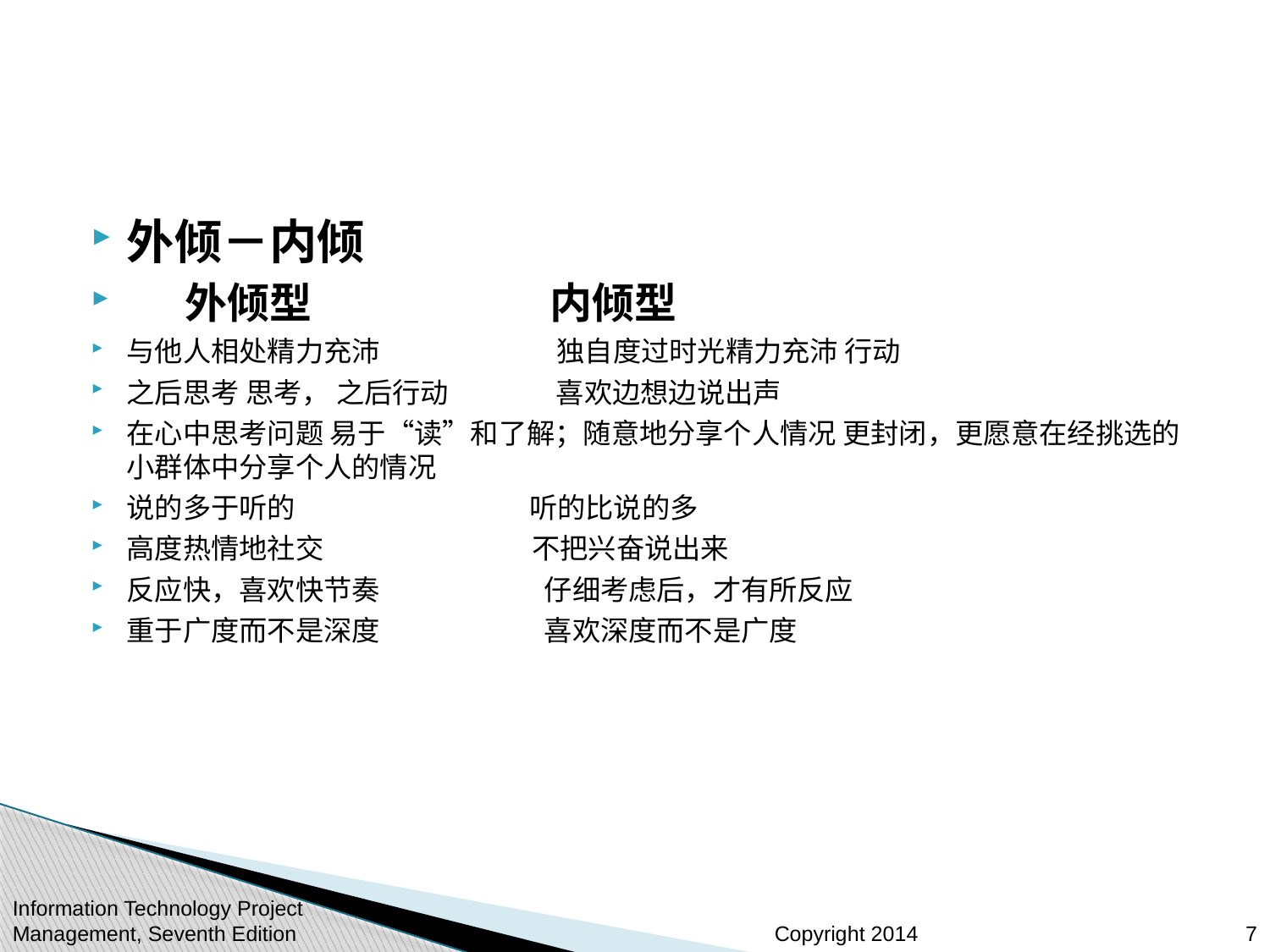

#
外倾－内倾
     外倾型                         内倾型
与他人相处精力充沛                            独自度过时光精力充沛 行动
之后思考 思考， 之后行动                 喜欢边想边说出声
在心中思考问题 易于“读”和了解；随意地分享个人情况 更封闭，更愿意在经挑选的小群体中分享个人的情况
说的多于听的                                     听的比说的多
高度热情地社交                                 不把兴奋说出来
反应快，喜欢快节奏                          仔细考虑后，才有所反应
重于广度而不是深度                          喜欢深度而不是广度
7